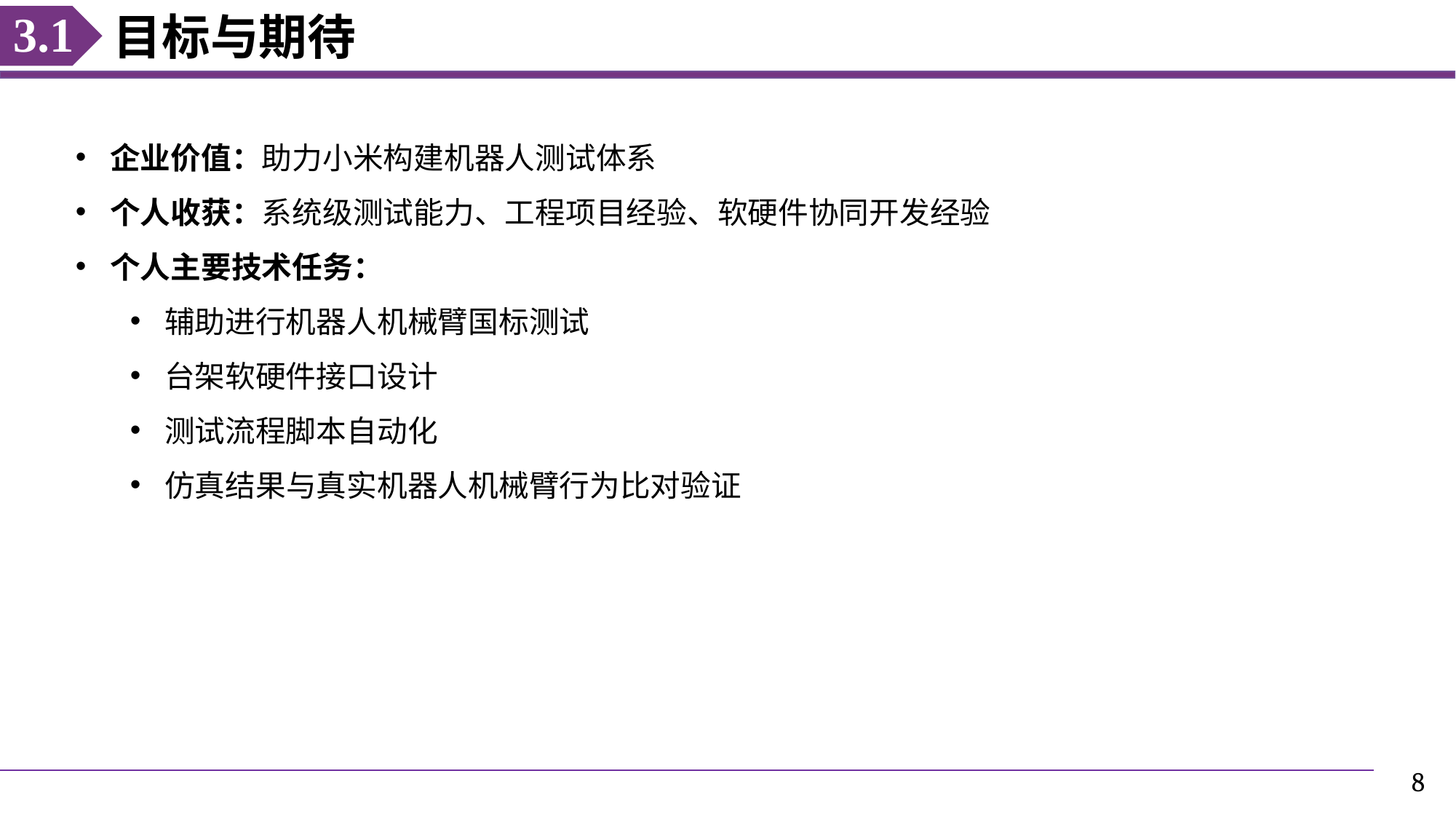

3.1
# 目标与期待
企业价值：助力小米构建机器人测试体系
个人收获：系统级测试能力、工程项目经验、软硬件协同开发经验
个人主要技术任务：
辅助进行机器人机械臂国标测试
台架软硬件接口设计
测试流程脚本自动化
仿真结果与真实机器人机械臂行为比对验证